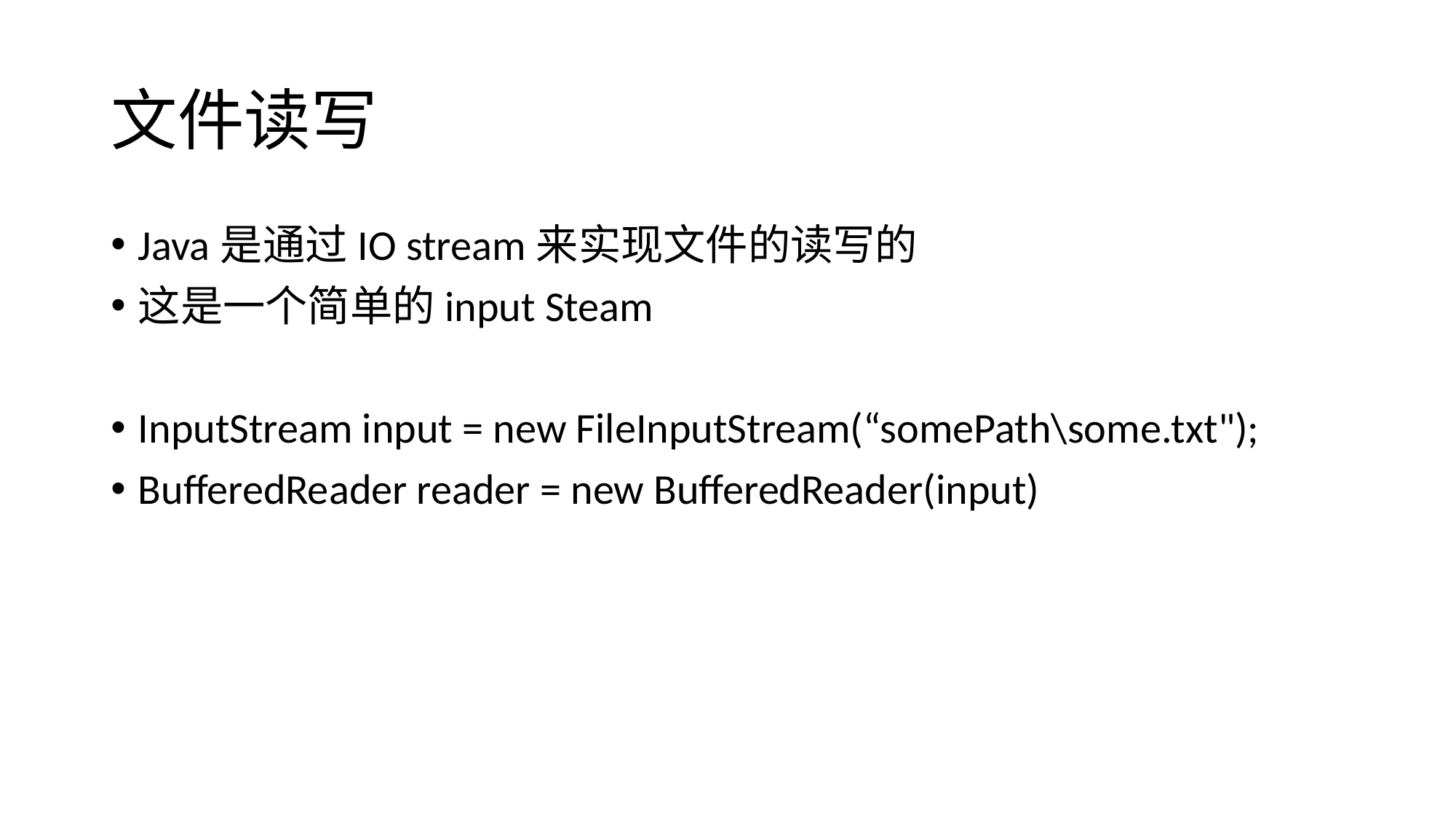

# 文件读写
Java是通过IO stream来实现文件的读写的
这是一个简单的input Steam

InputStream input = new FileInputStream(“somePath\some.txt");
BufferedReader reader = new BufferedReader(input)